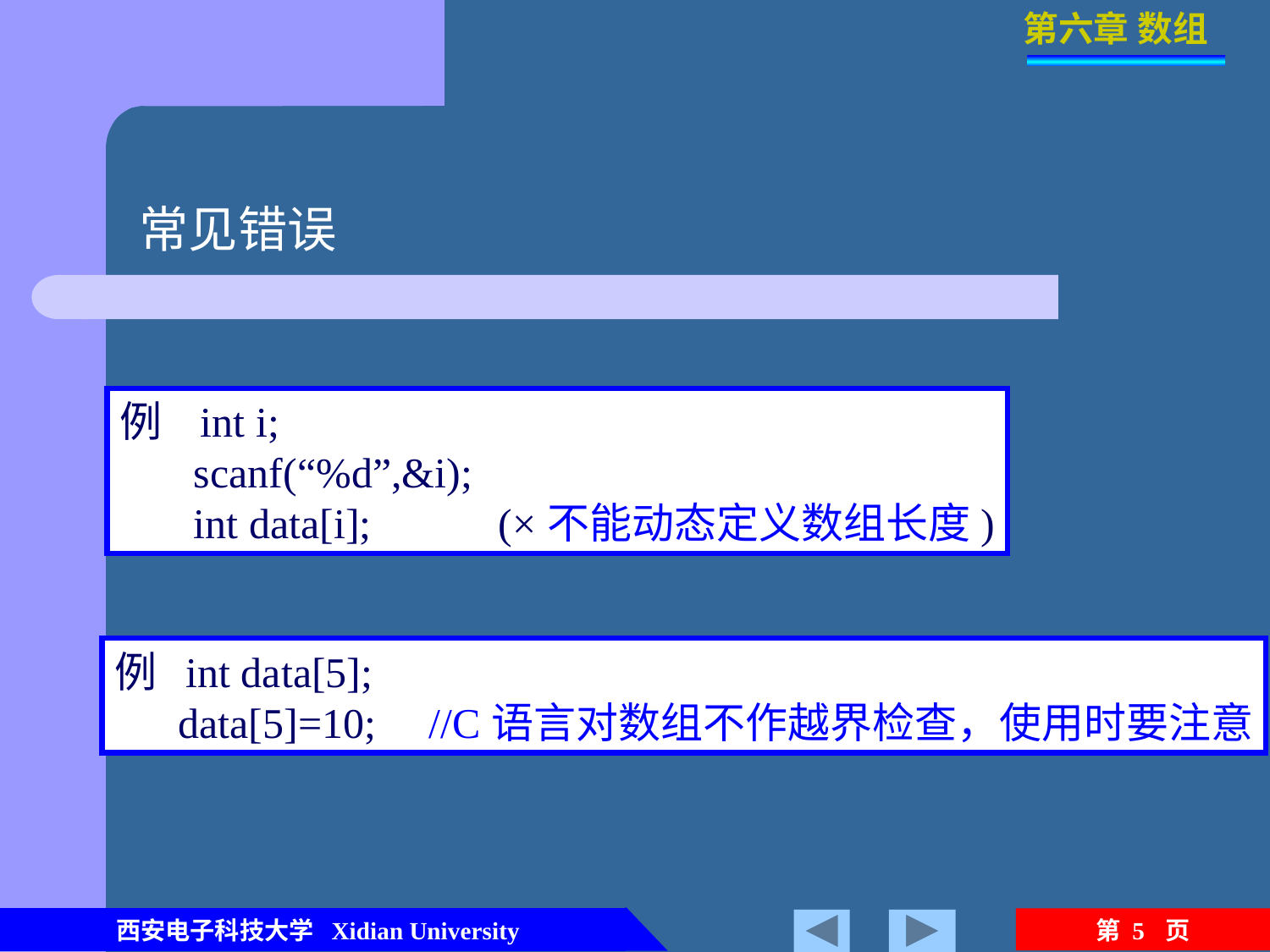

第六章 数组

常见错误
例   int i;
       scanf(“%d”,&i);
       int data[i];            (×不能动态定义数组长度)
例  int data[5];
      data[5]=10;     //C语言对数组不作越界检查，使用时要注意